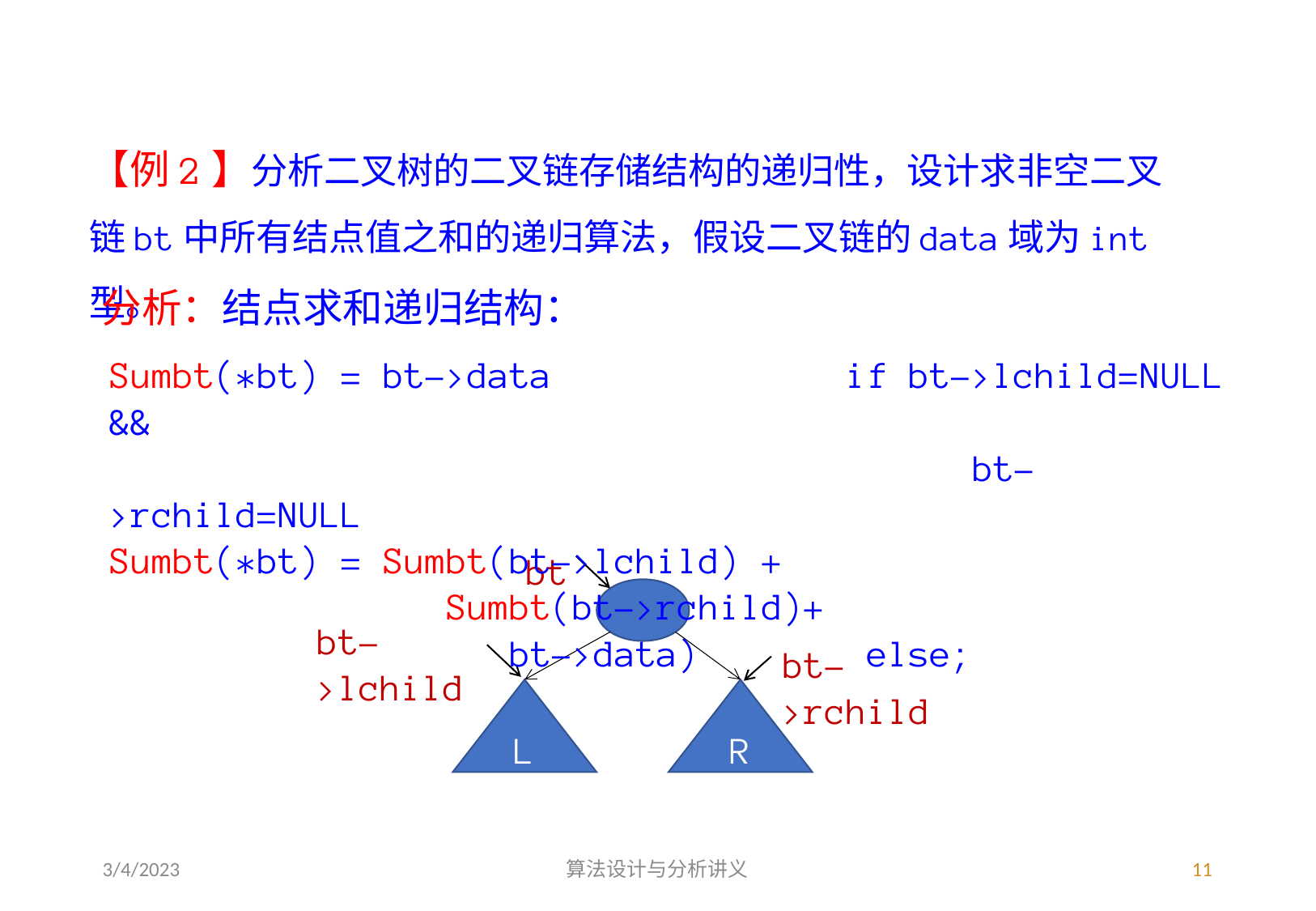

【例2】分析二叉树的二叉链存储结构的递归性，设计求非空二叉链bt中所有结点值之和的递归算法，假设二叉链的data域为int型。
分析：结点求和递归结构：
Sumbt(*bt) = bt->data              if bt->lchild=NULL &&
                                         bt->rchild=NULL
Sumbt(*bt) = Sumbt(bt->lchild) +
                Sumbt(bt->rchild)+
                   bt->data)        else;
bt

bt->lchild
bt->rchild
L
R
3/4/2023
算法设计与分析讲义
11